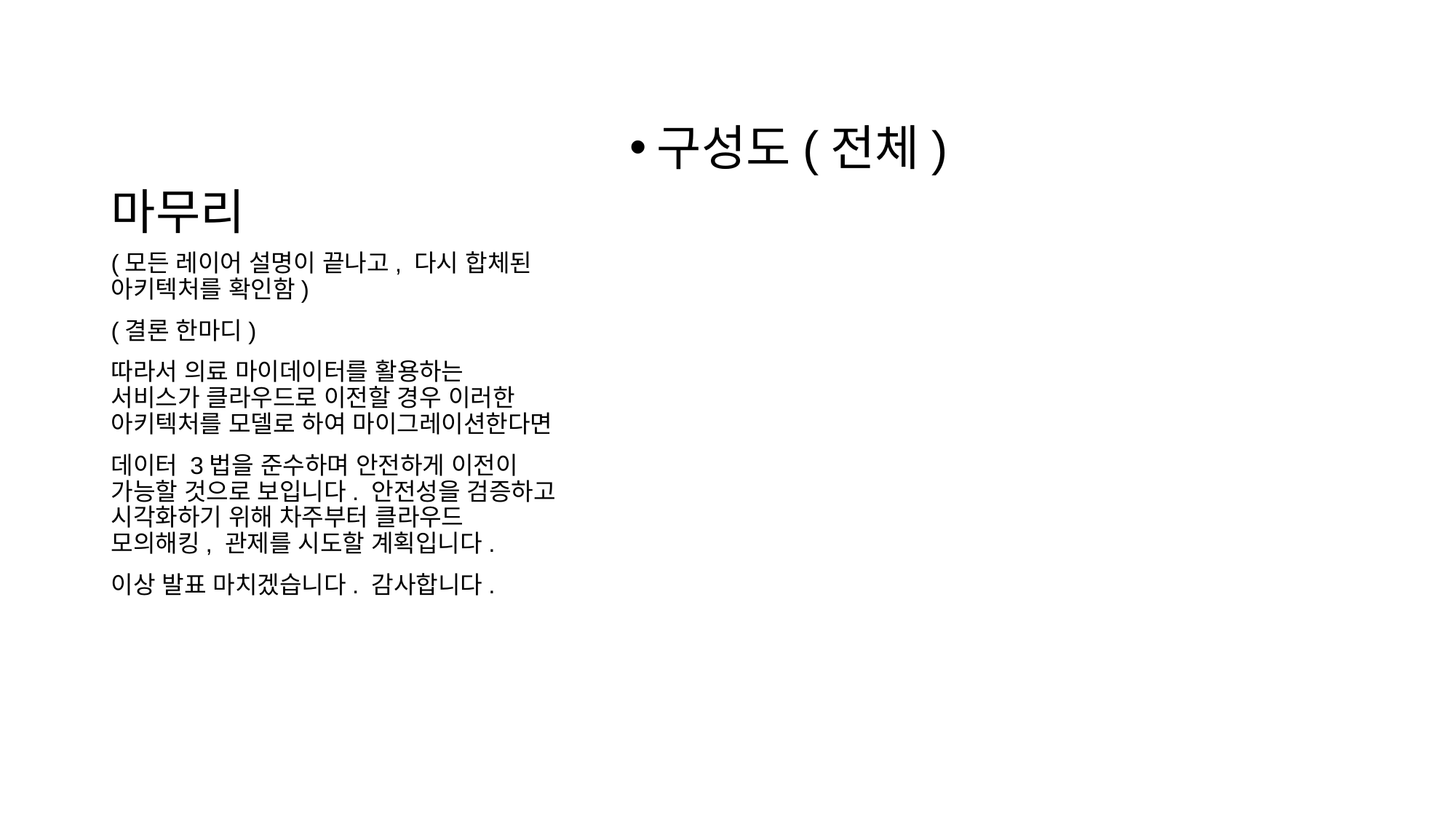

# 마무리
구성도(전체)
(모든 레이어 설명이 끝나고, 다시 합체된 아키텍처를 확인함)
(결론 한마디)
따라서 의료 마이데이터를 활용하는 서비스가 클라우드로 이전할 경우 이러한 아키텍처를 모델로 하여 마이그레이션한다면
데이터 3법을 준수하며 안전하게 이전이 가능할 것으로 보입니다. 안전성을 검증하고 시각화하기 위해 차주부터 클라우드 모의해킹, 관제를 시도할 계획입니다.
이상 발표 마치겠습니다. 감사합니다.